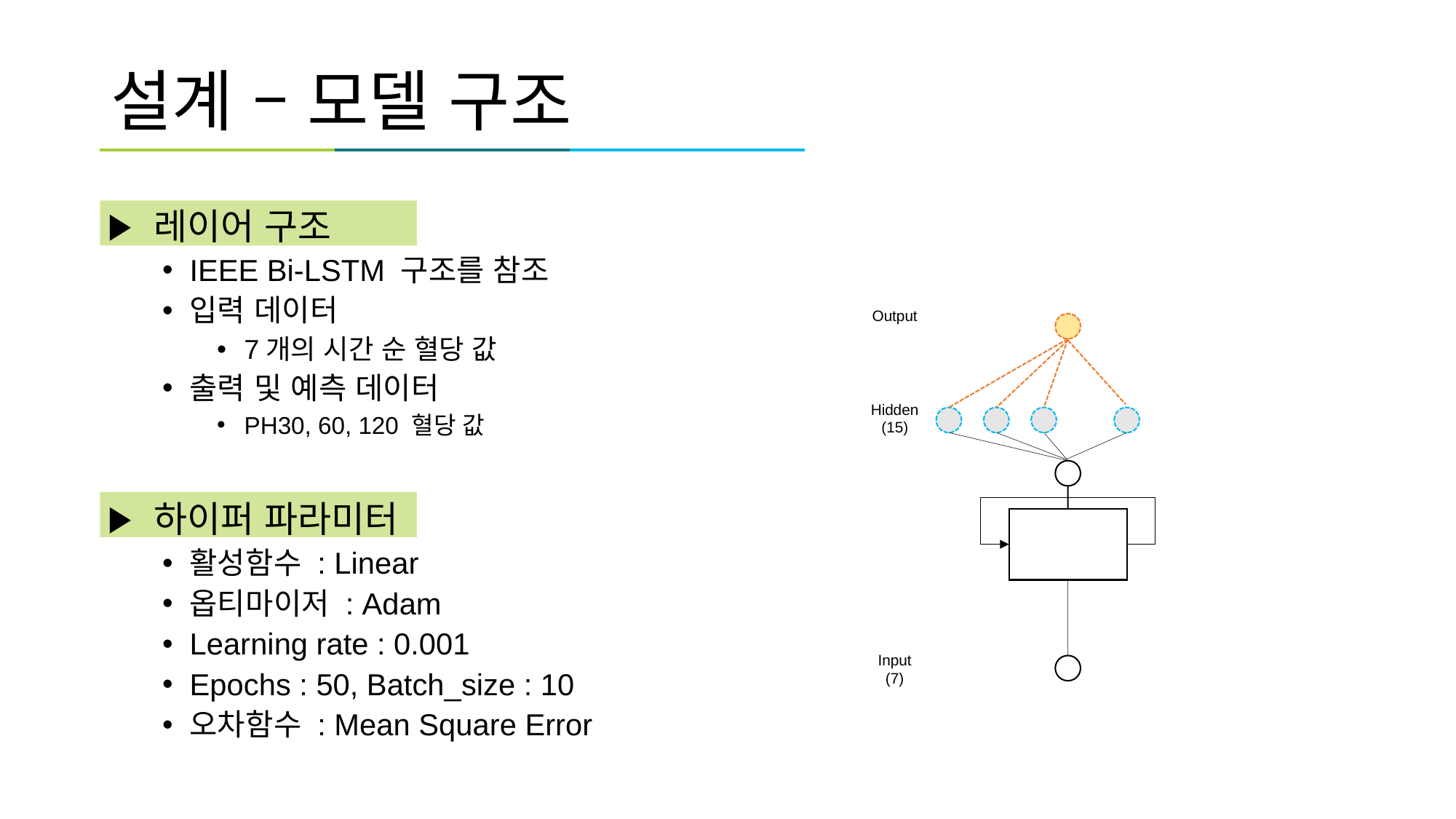

# 설계 – 모델 구조

 레이어 구조
IEEE Bi-LSTM 구조를 참조
입력 데이터
7개의 시간 순 혈당 값
출력 및 예측 데이터
PH30, 60, 120 혈당 값

 하이퍼 파라미터
활성함수 : Linear
옵티마이저 : Adam
Learning rate : 0.001
Epochs : 50, Batch_size : 10
오차함수 : Mean Square Error
Output

Hidden
(15)

Input
(7)